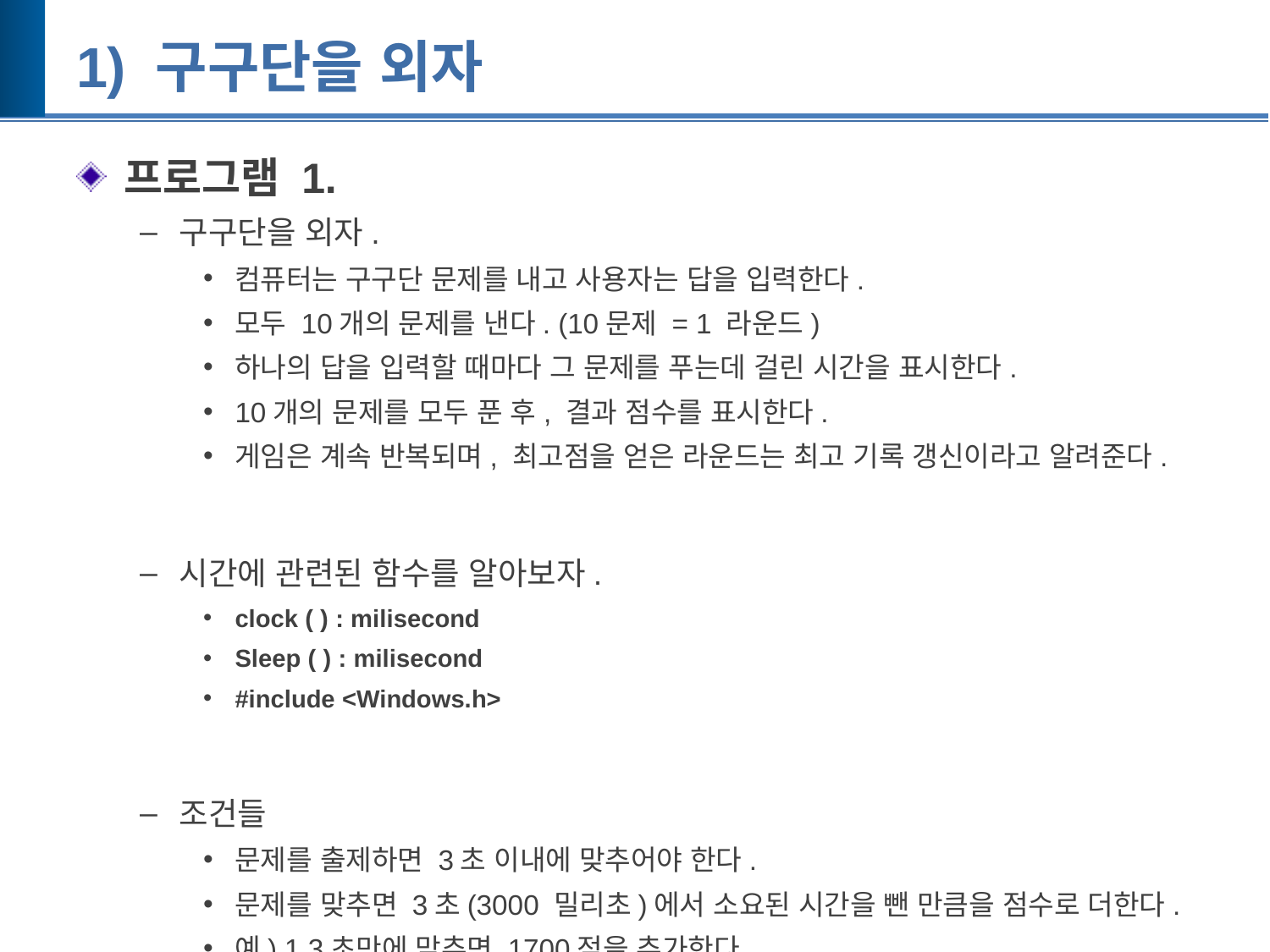

# 1) 구구단을 외자
프로그램 1.
구구단을 외자.
컴퓨터는 구구단 문제를 내고 사용자는 답을 입력한다.
모두 10개의 문제를 낸다. (10문제 = 1 라운드)
하나의 답을 입력할 때마다 그 문제를 푸는데 걸린 시간을 표시한다.
10개의 문제를 모두 푼 후, 결과 점수를 표시한다.
게임은 계속 반복되며, 최고점을 얻은 라운드는 최고 기록 갱신이라고 알려준다.

시간에 관련된 함수를 알아보자.
clock ( ) : milisecond
Sleep ( ) : milisecond
#include <Windows.h>

조건들
문제를 출제하면 3초 이내에 맞추어야 한다.
문제를 맞추면 3초(3000 밀리초)에서 소요된 시간을 뺀 만큼을 점수로 더한다.
예) 1.3초만에 맞추면 1700점을 추가한다.